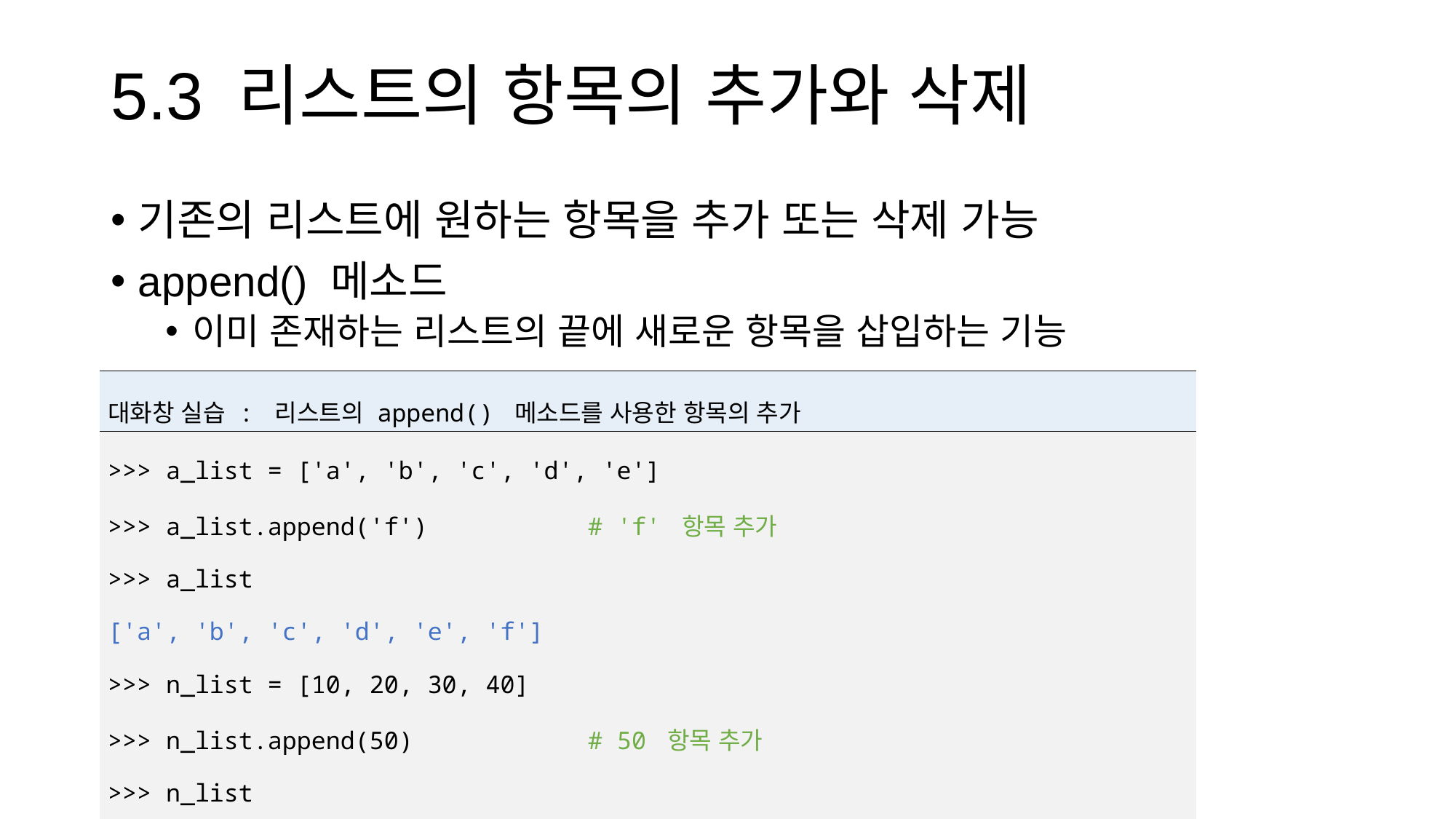

# 5.3 리스트의 항목의 추가와 삭제
기존의 리스트에 원하는 항목을 추가 또는 삭제 가능
append() 메소드
이미 존재하는 리스트의 끝에 새로운 항목을 삽입하는 기능

| 대화창 실습 : 리스트의 append() 메소드를 사용한 항목의 추가 |
| --- |
| >>> a\_list = ['a', 'b', 'c', 'd', 'e'] >>> a\_list.append('f') # 'f' 항목 추가 >>> a\_list ['a', 'b', 'c', 'd', 'e', 'f'] >>> n\_list = [10, 20, 30, 40] >>> n\_list.append(50) # 50 항목 추가 >>> n\_list [10, 20, 30, 40, 50] |